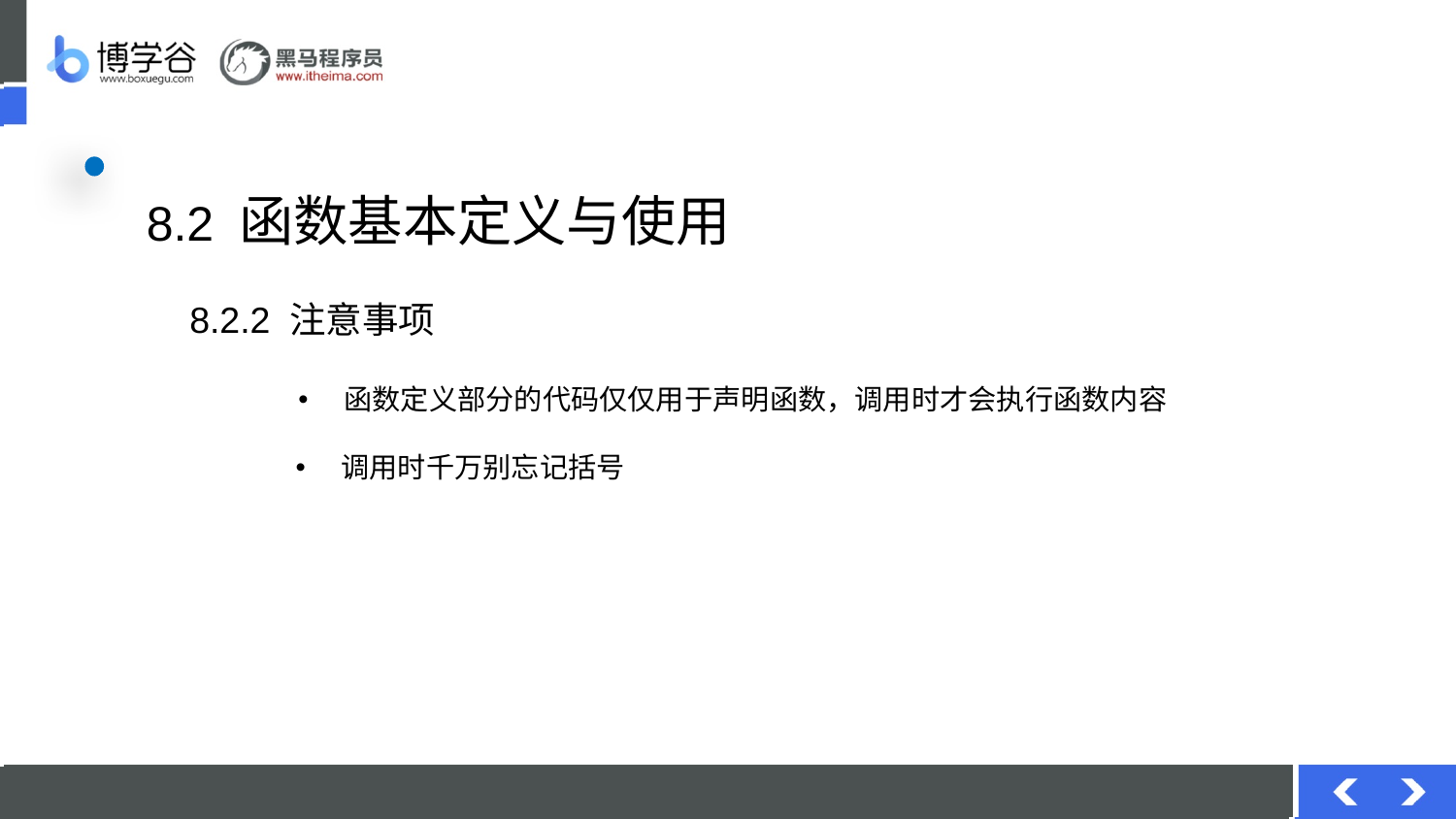

# 8.2 函数基本定义与使用
8.2.2 注意事项
函数定义部分的代码仅仅用于声明函数，调用时才会执行函数内容
调用时千万别忘记括号